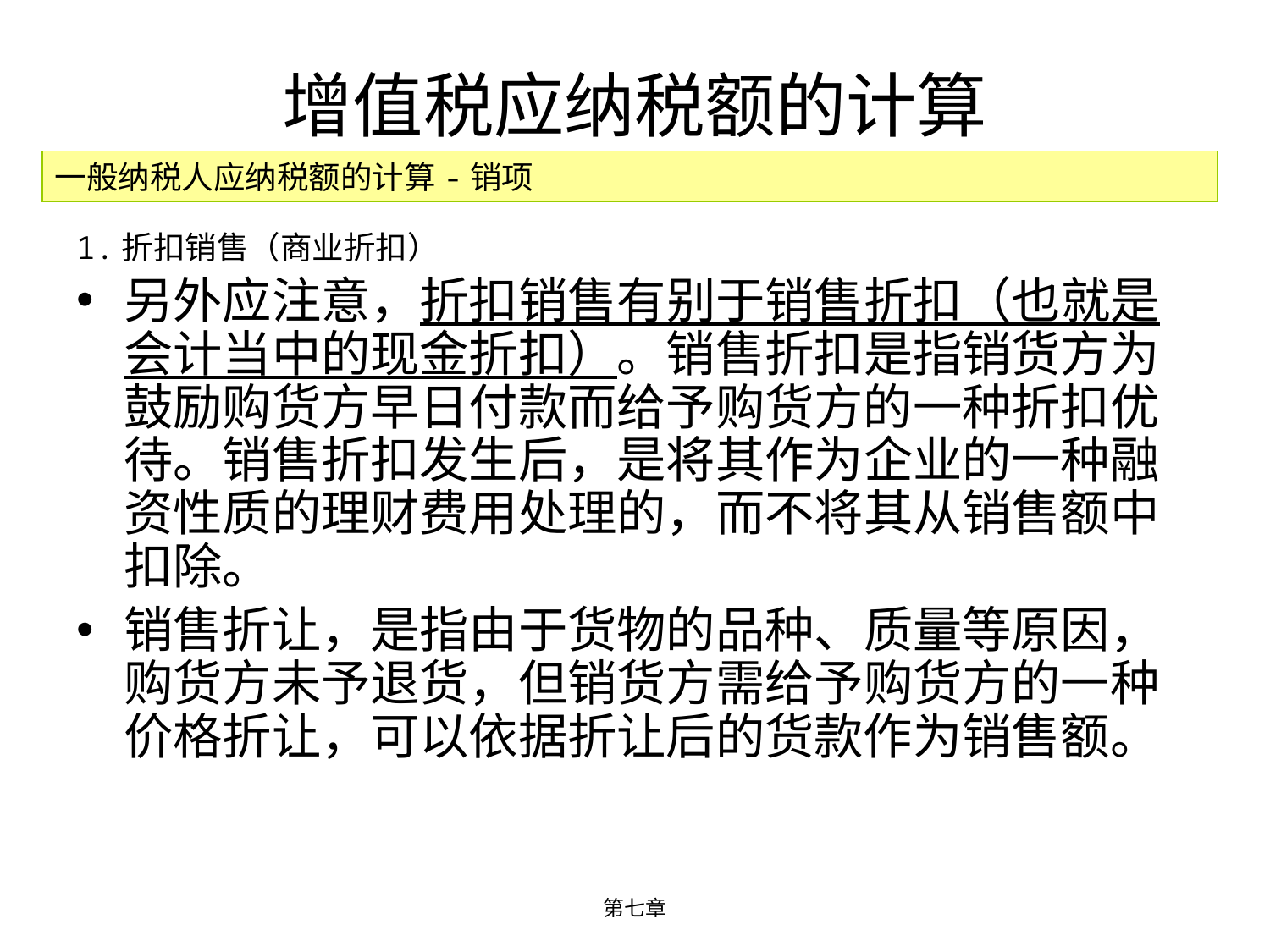

# 增值税应纳税额的计算
一般纳税人应纳税额的计算-销项
1.折扣销售（商业折扣）
另外应注意，折扣销售有别于销售折扣（也就是会计当中的现金折扣）。销售折扣是指销货方为鼓励购货方早日付款而给予购货方的一种折扣优待。销售折扣发生后，是将其作为企业的一种融资性质的理财费用处理的，而不将其从销售额中扣除。
销售折让，是指由于货物的品种、质量等原因，购货方未予退货，但销货方需给予购货方的一种价格折让，可以依据折让后的货款作为销售额。

第七章
48